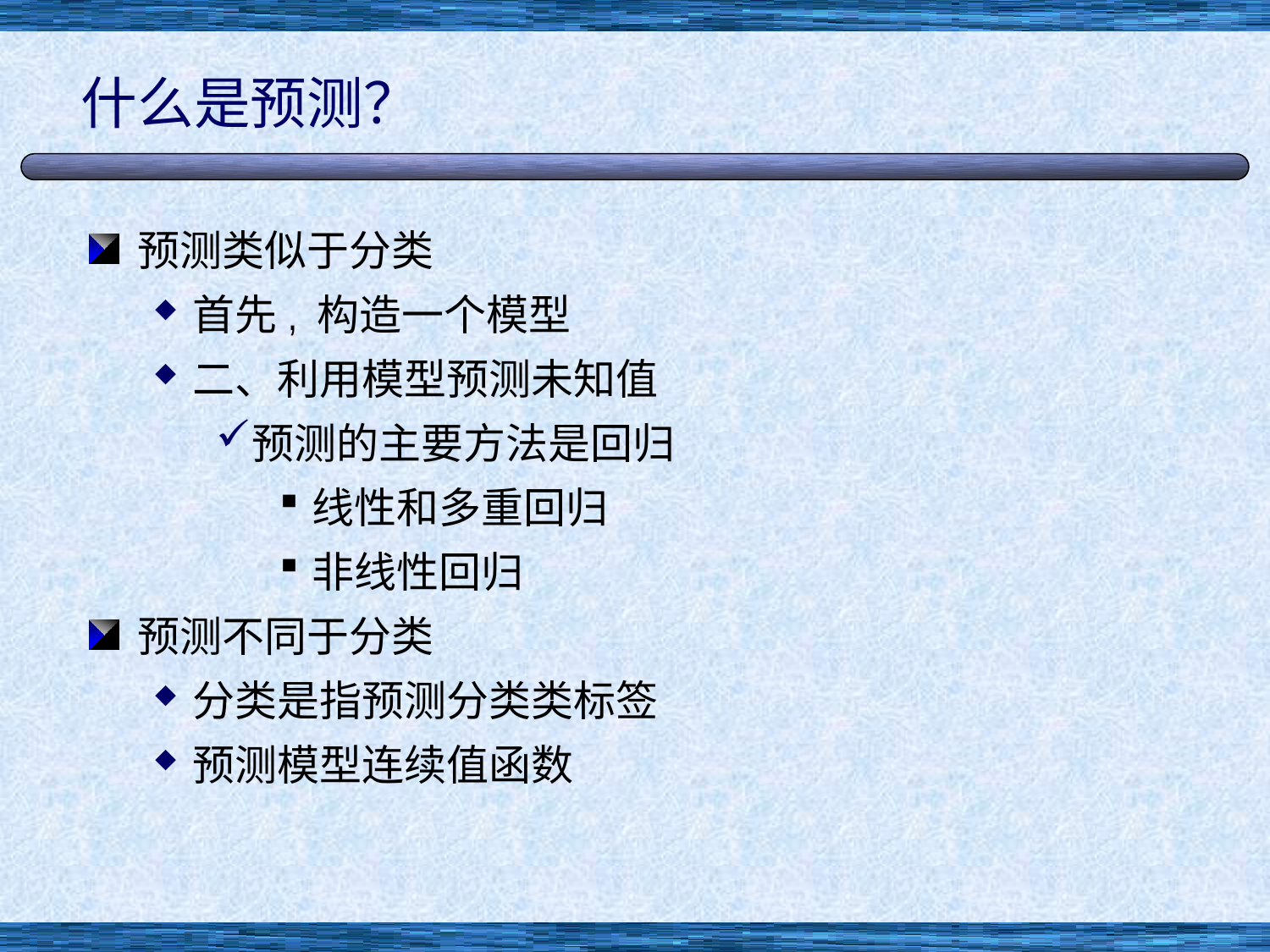

# 什么是预测？
预测类似于分类
首先, 构造一个模型
二、利用模型预测未知值
预测的主要方法是回归
线性和多重回归
非线性回归
预测不同于分类
分类是指预测分类类标签
预测模型连续值函数